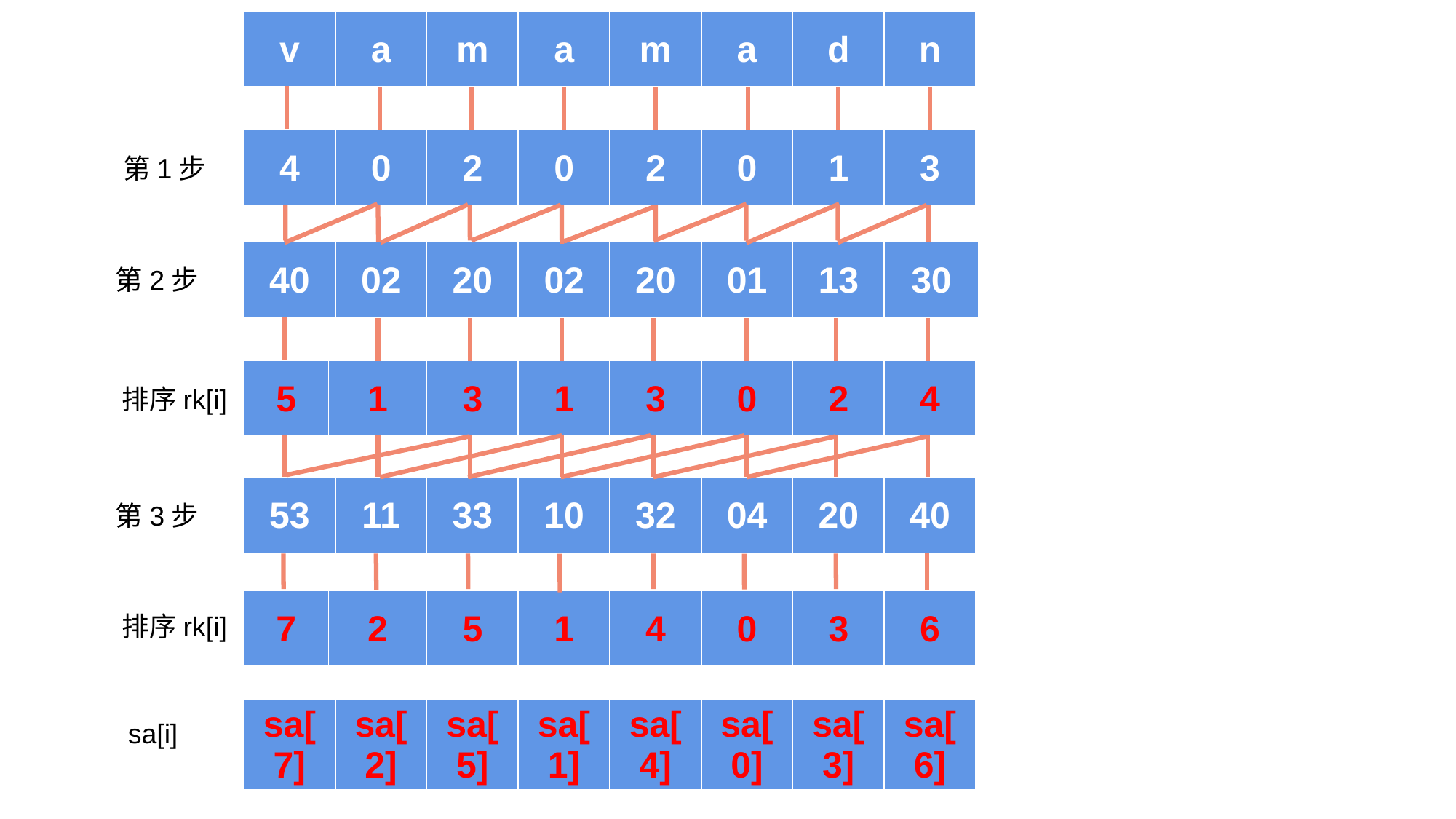

| v | a | m | a | m | a | d | n |
| --- | --- | --- | --- | --- | --- | --- | --- |
| 4 | 0 | 2 | 0 | 2 | 0 | 1 | 3 |
| --- | --- | --- | --- | --- | --- | --- | --- |
第1步
| 40 | 02 | 20 | 02 | 20 | 01 | 13 | 30 |
| --- | --- | --- | --- | --- | --- | --- | --- |
第2步
| 5 | 1 | 3 | 1 | 3 | 0 | 2 | 4 |
| --- | --- | --- | --- | --- | --- | --- | --- |
排序rk[i]
| 53 | 11 | 33 | 10 | 32 | 04 | 20 | 40 |
| --- | --- | --- | --- | --- | --- | --- | --- |
第3步
| 7 | 2 | 5 | 1 | 4 | 0 | 3 | 6 |
| --- | --- | --- | --- | --- | --- | --- | --- |
排序rk[i]
| sa[7] | sa[2] | sa[5] | sa[1] | sa[4] | sa[0] | sa[3] | sa[6] |
| --- | --- | --- | --- | --- | --- | --- | --- |
sa[i]